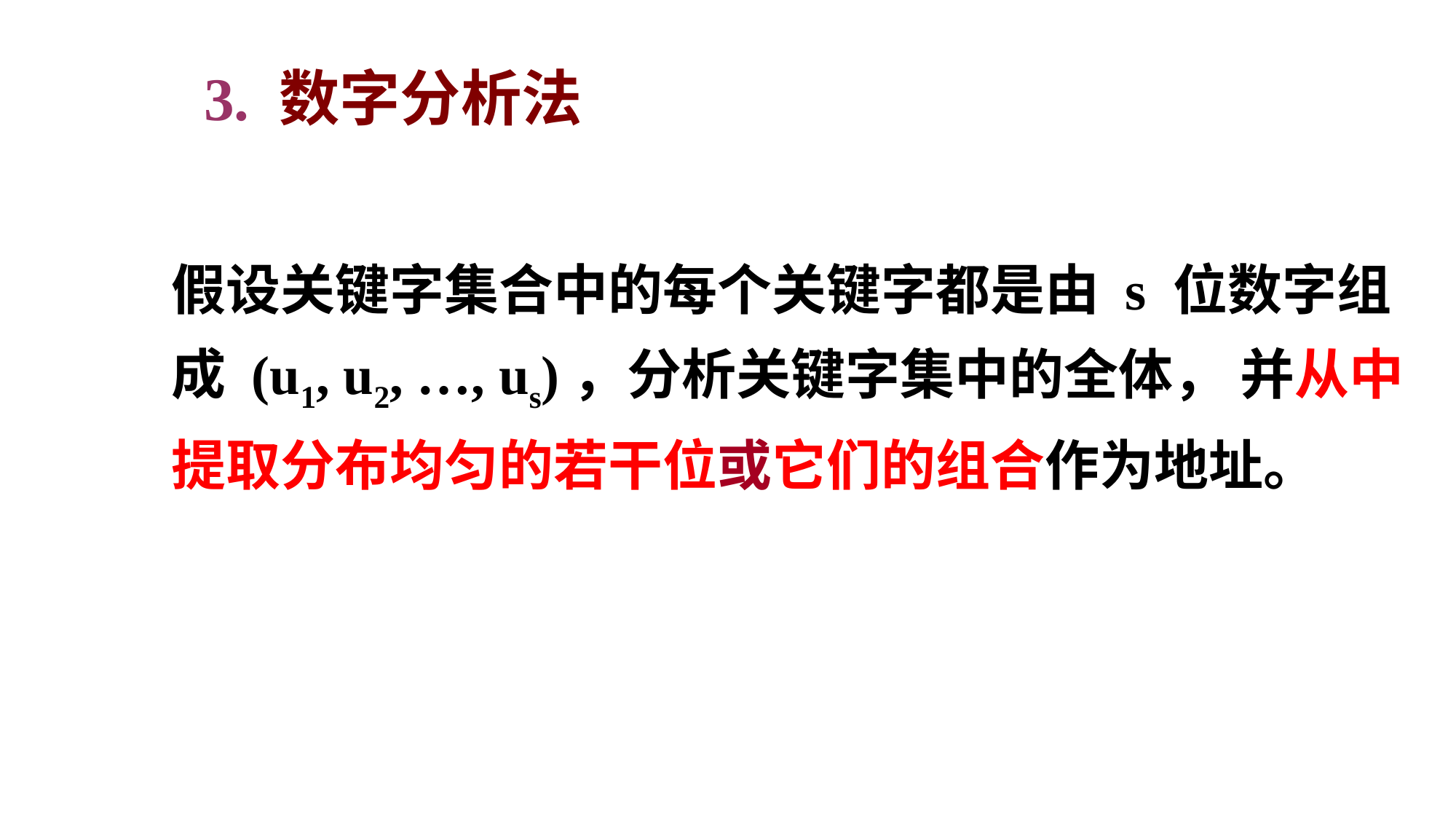

3. 数字分析法
假设关键字集合中的每个关键字都是由 s 位数字组成 (u1, u2, …, us)，分析关键字集中的全体， 并从中提取分布均匀的若干位或它们的组合作为地址。